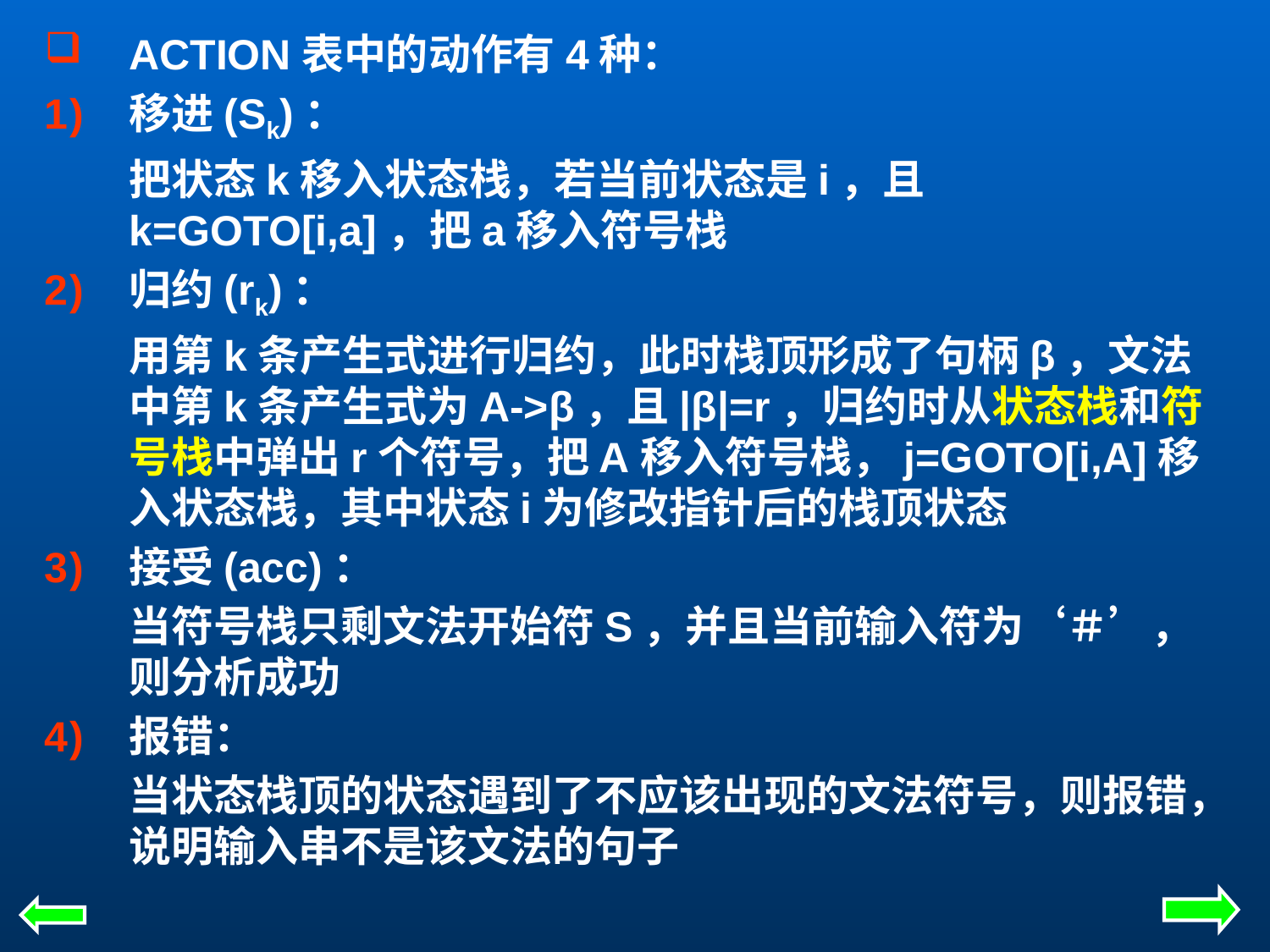

ACTION表中的动作有4种：
移进(Sk)：
	把状态k移入状态栈，若当前状态是i，且k=GOTO[i,a]，把a移入符号栈
归约(rk)：
	用第k条产生式进行归约，此时栈顶形成了句柄β，文法中第k条产生式为A->β，且|β|=r，归约时从状态栈和符号栈中弹出r个符号，把A移入符号栈，j=GOTO[i,A]移入状态栈，其中状态i为修改指针后的栈顶状态
接受(acc)：
	当符号栈只剩文法开始符S，并且当前输入符为‘＃’，则分析成功
报错：
	当状态栈顶的状态遇到了不应该出现的文法符号，则报错，说明输入串不是该文法的句子